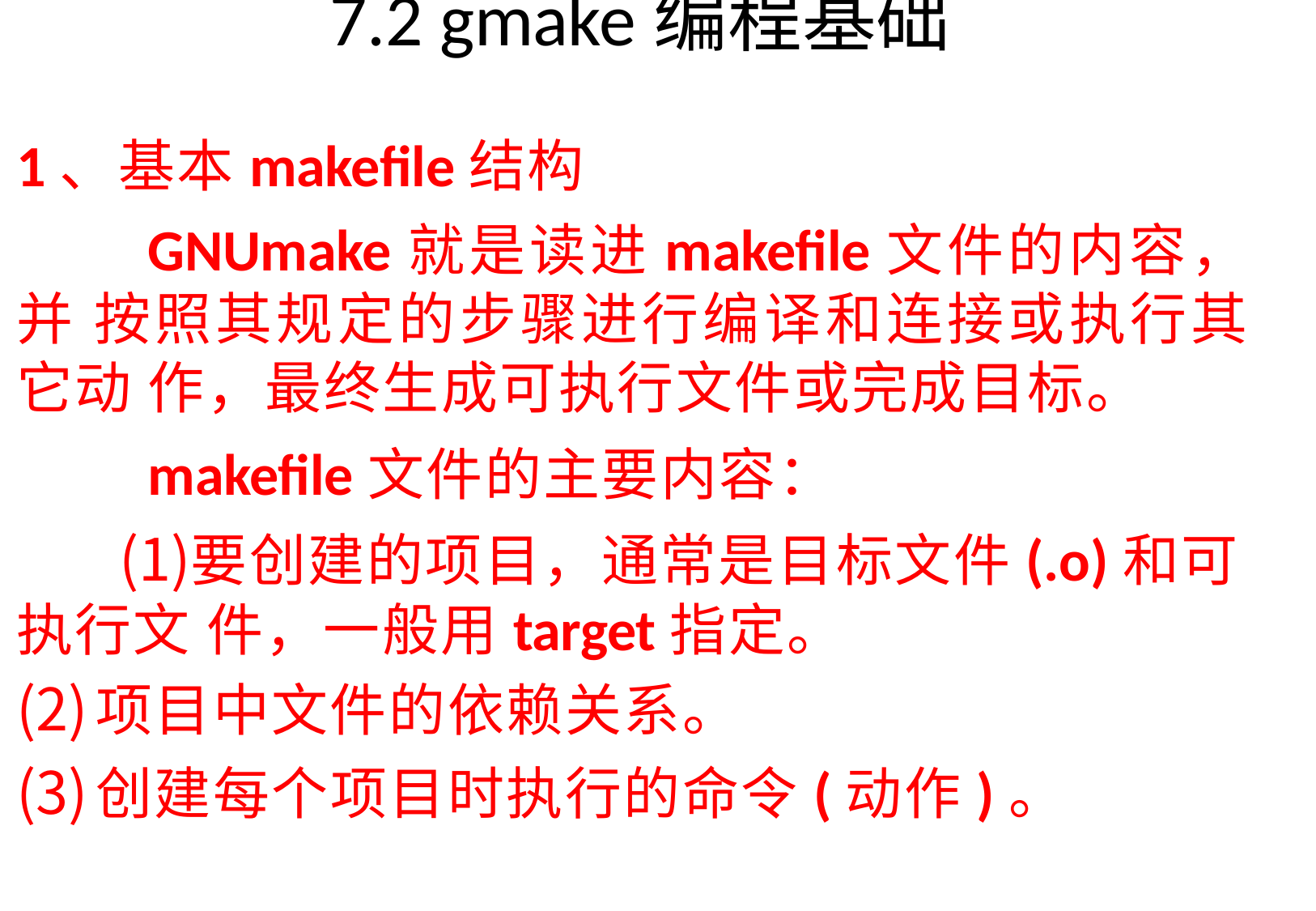

# 7.2 gmake编程基础
1、基本makefile结构
GNUmake就是读进makefile文件的内容，并 按照其规定的步骤进行编译和连接或执行其它动 作，最终生成可执行文件或完成目标。
makefile文件的主要内容：
要创建的项目，通常是目标文件(.o)和可执行文 件，一般用target指定。
项目中文件的依赖关系。
创建每个项目时执行的命令(动作)。